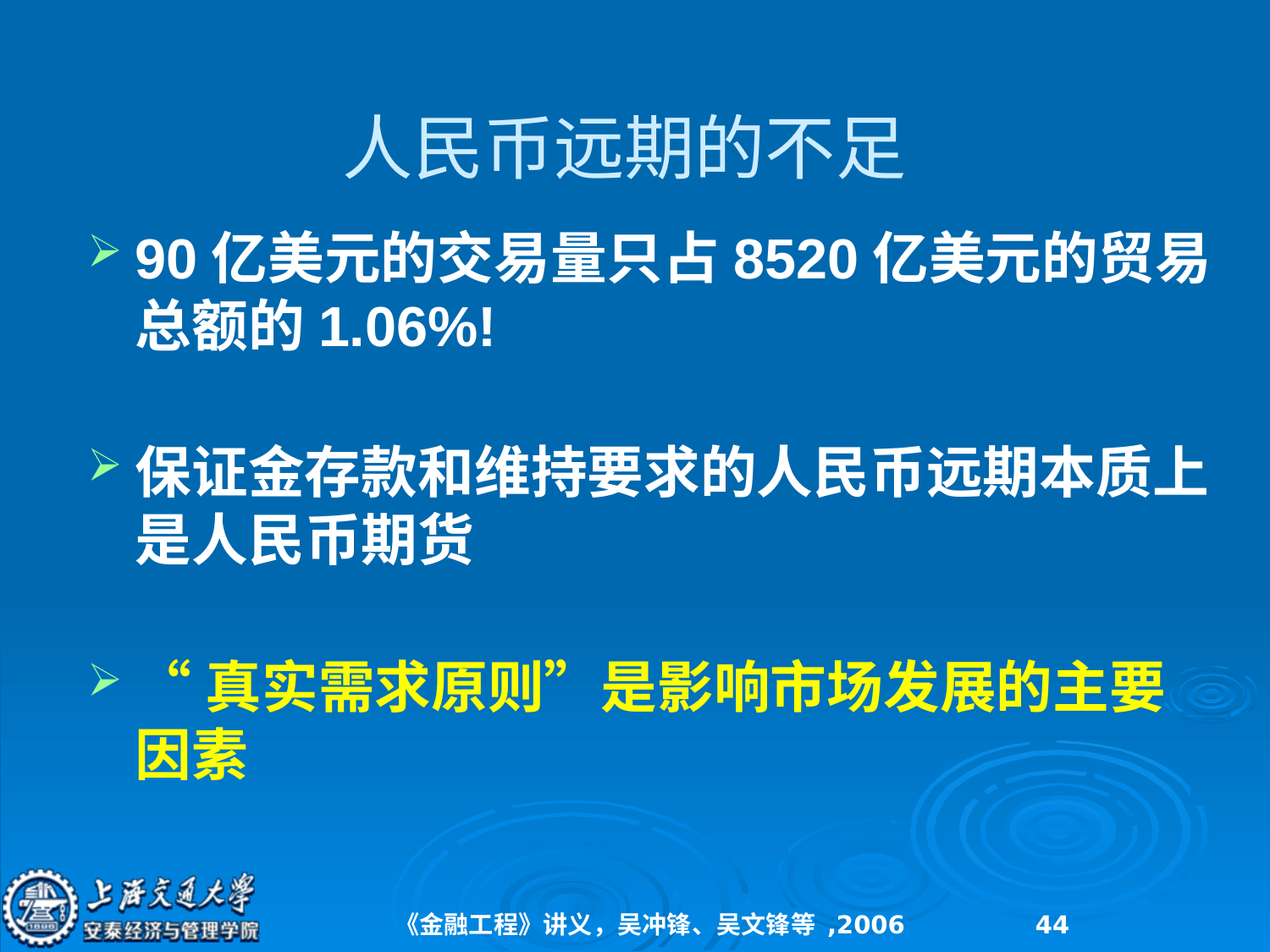

# 人民币远期的不足
90亿美元的交易量只占8520亿美元的贸易总额的1.06%!
保证金存款和维持要求的人民币远期本质上是人民币期货
“真实需求原则”是影响市场发展的主要因素